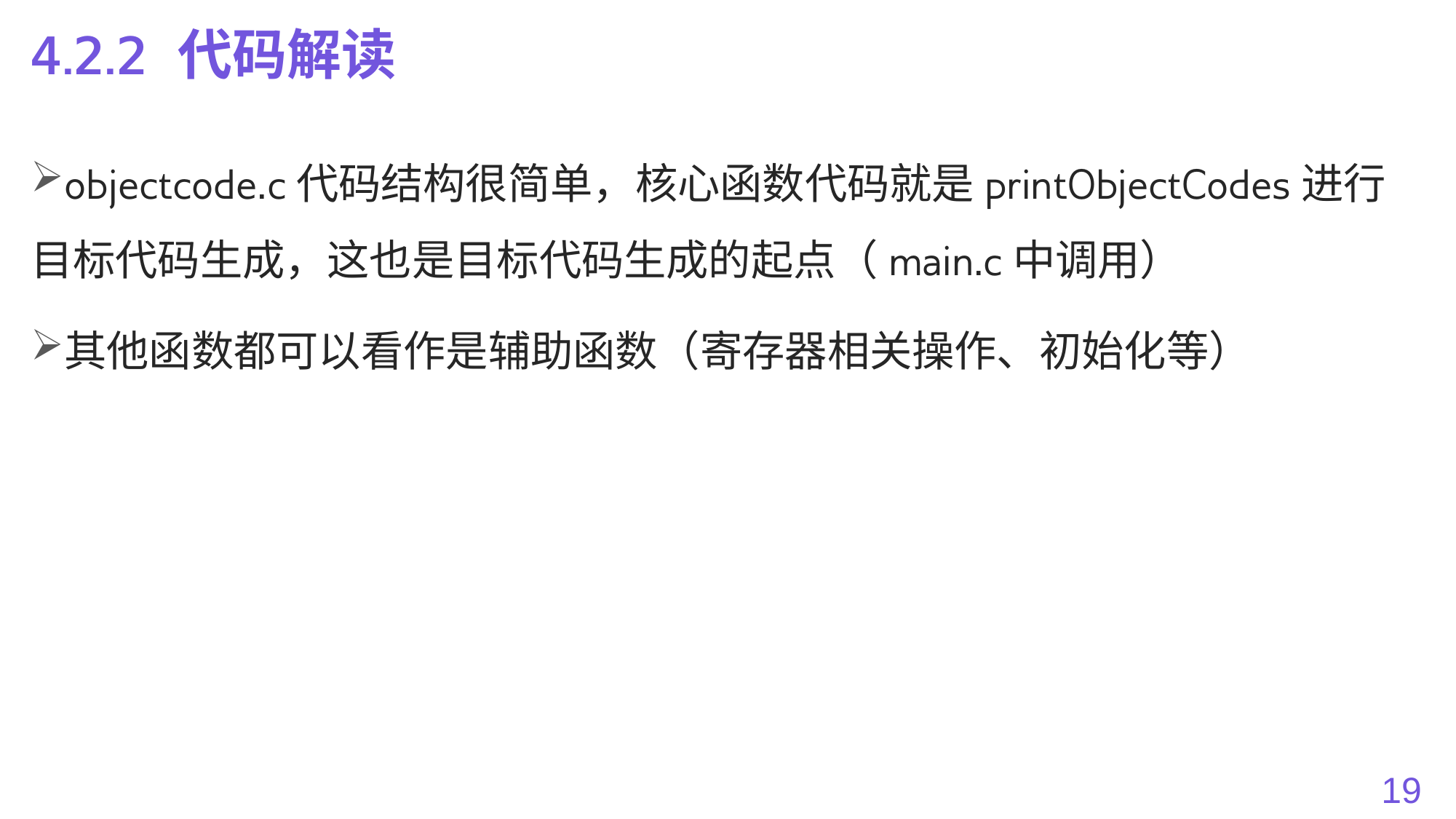

# 4.2.2 代码解读
objectcode.c代码结构很简单，核心函数代码就是printObjectCodes进行目标代码生成，这也是目标代码生成的起点（main.c中调用）
其他函数都可以看作是辅助函数（寄存器相关操作、初始化等）
19